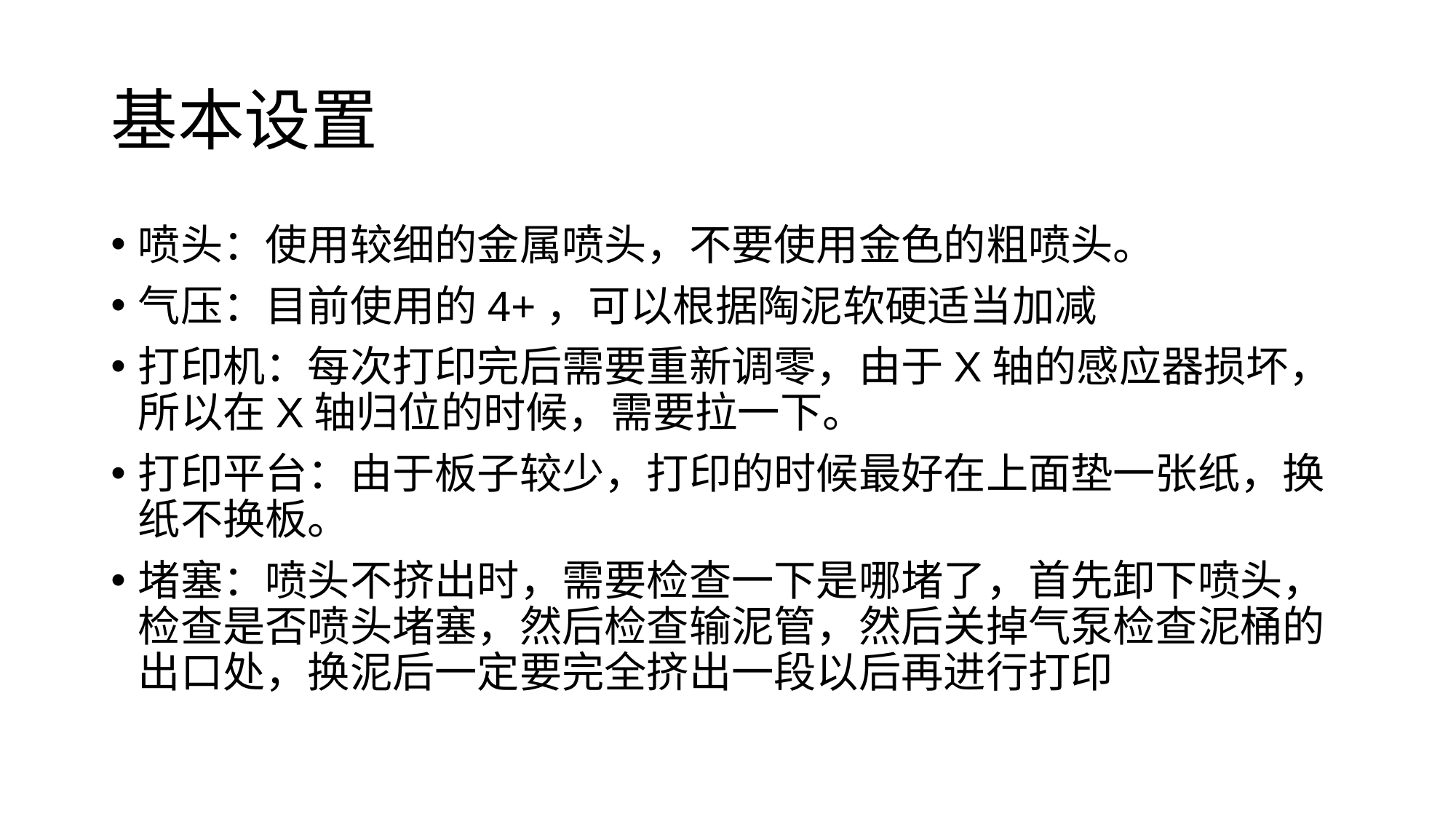

# 基本设置
喷头：使用较细的金属喷头，不要使用金色的粗喷头。
气压：目前使用的4+，可以根据陶泥软硬适当加减
打印机：每次打印完后需要重新调零，由于X轴的感应器损坏，所以在X轴归位的时候，需要拉一下。
打印平台：由于板子较少，打印的时候最好在上面垫一张纸，换纸不换板。
堵塞：喷头不挤出时，需要检查一下是哪堵了，首先卸下喷头，检查是否喷头堵塞，然后检查输泥管，然后关掉气泵检查泥桶的出口处，换泥后一定要完全挤出一段以后再进行打印